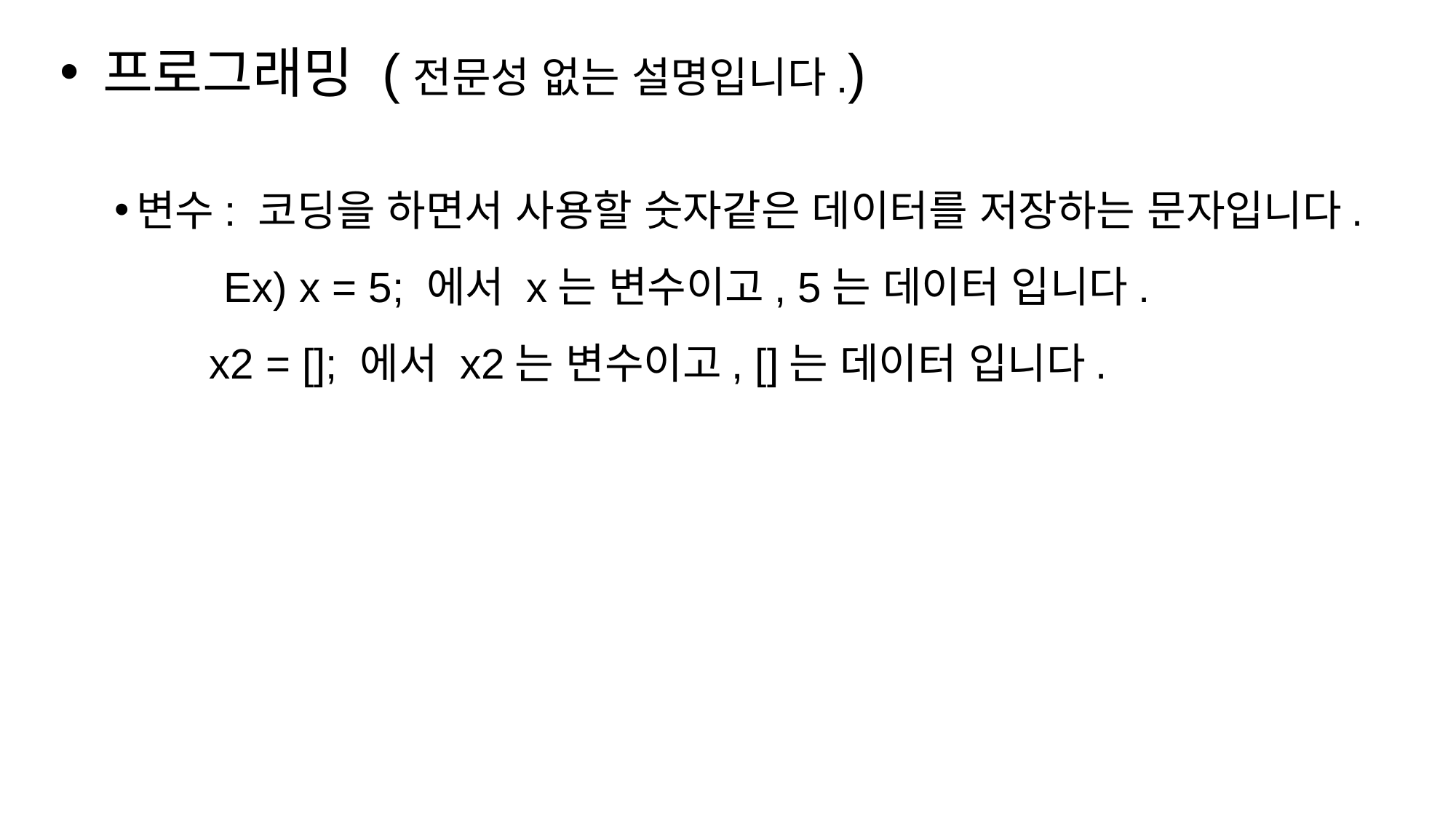

프로그래밍 (전문성 없는 설명입니다.)

변수: 코딩을 하면서 사용할 숫자같은 데이터를 저장하는 문자입니다.
	Ex) x = 5; 에서 x는 변수이고, 5는 데이터 입니다.
        x2 = []; 에서 x2는 변수이고, []는 데이터 입니다.